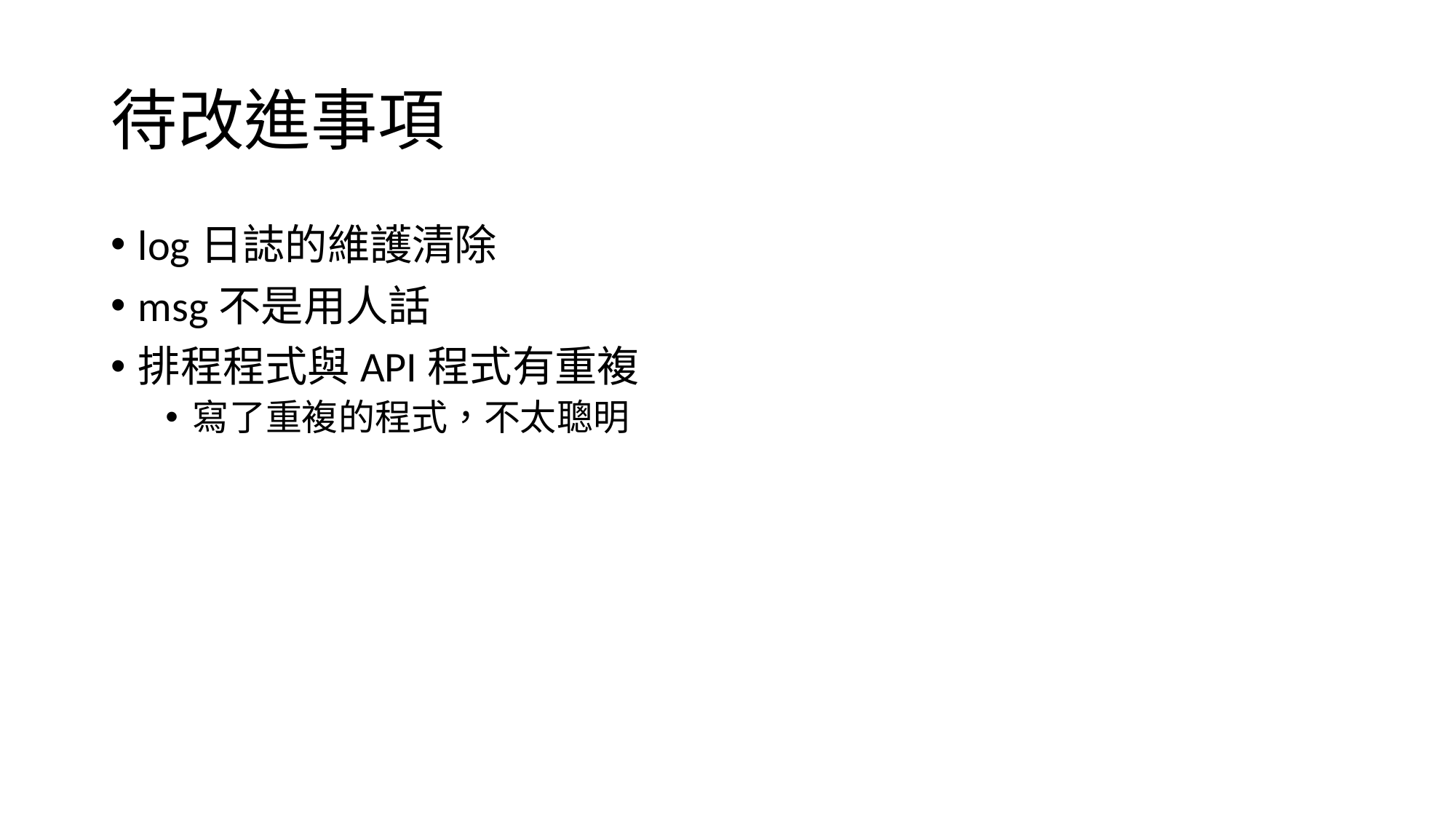

# 待改進事項
log日誌的維護清除
msg不是用人話
排程程式與API程式有重複
寫了重複的程式，不太聰明